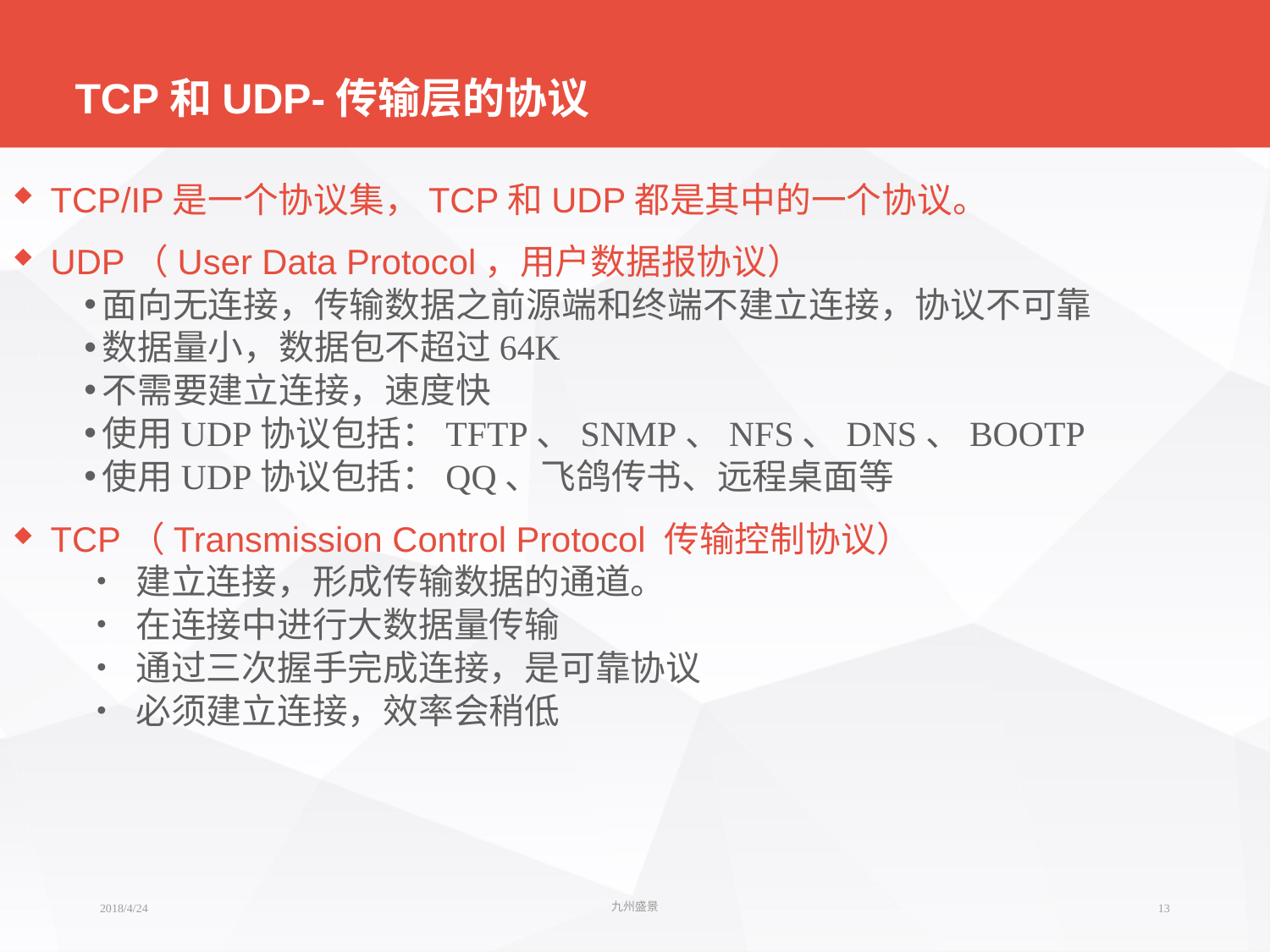

# TCP和UDP-传输层的协议
TCP/IP是一个协议集，TCP和UDP都是其中的一个协议。
UDP（User Data Protocol，用户数据报协议）
面向无连接，传输数据之前源端和终端不建立连接，协议不可靠
数据量小，数据包不超过64K
不需要建立连接，速度快
使用UDP协议包括：TFTP、SNMP、NFS、DNS、BOOTP
使用UDP协议包括：QQ、飞鸽传书、远程桌面等
TCP（Transmission Control Protocol 传输控制协议）
• 建立连接，形成传输数据的通道。
• 在连接中进行大数据量传输
• 通过三次握手完成连接，是可靠协议
• 必须建立连接，效率会稍低

2018/4/24
九州盛景
13